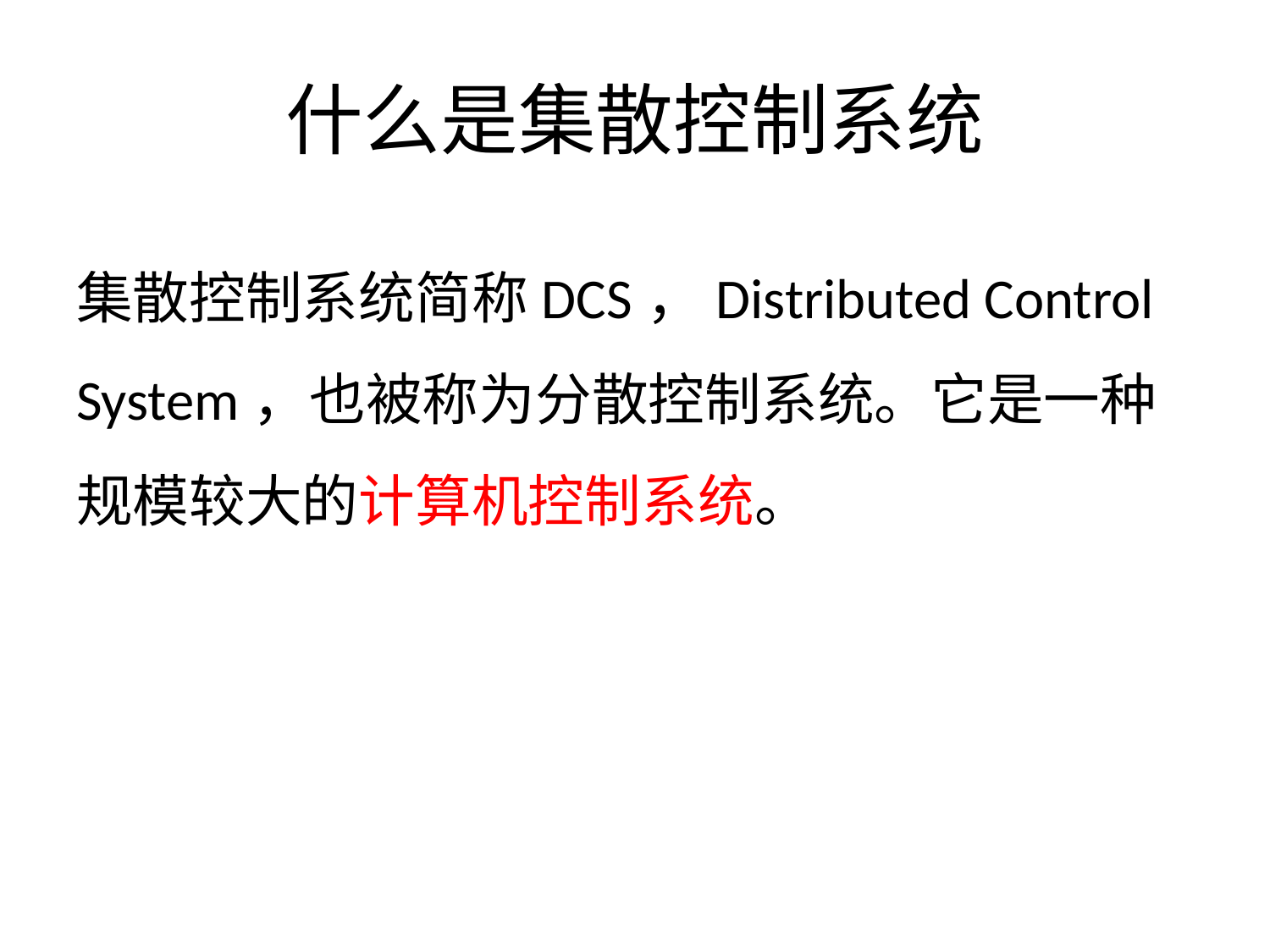

# 什么是集散控制系统
集散控制系统简称DCS，Distributed Control System，也被称为分散控制系统。它是一种规模较大的计算机控制系统。